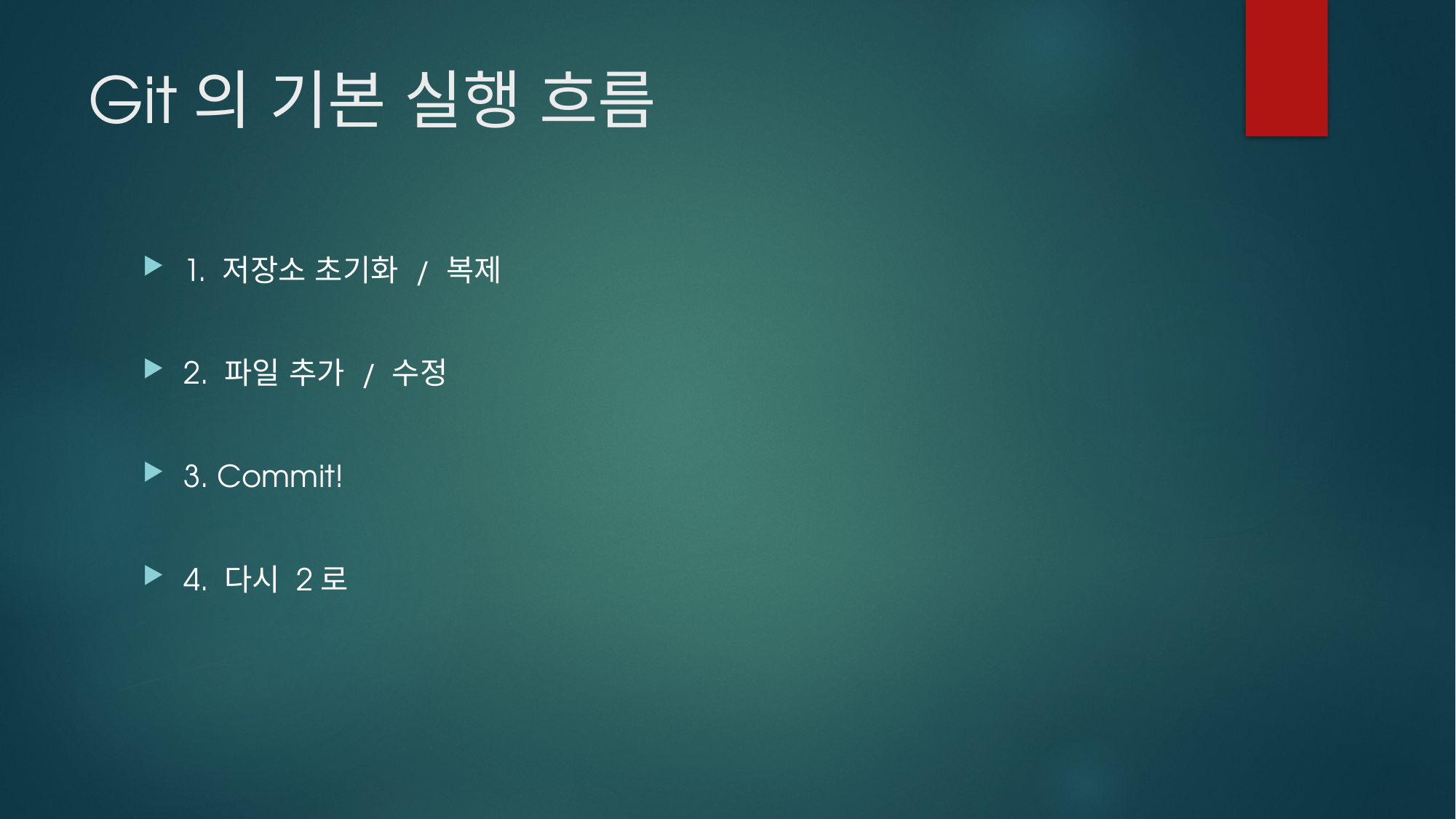

# Git의 기본 실행 흐름
1. 저장소 초기화 / 복제

2. 파일 추가 / 수정

3. Commit!

4. 다시 2로